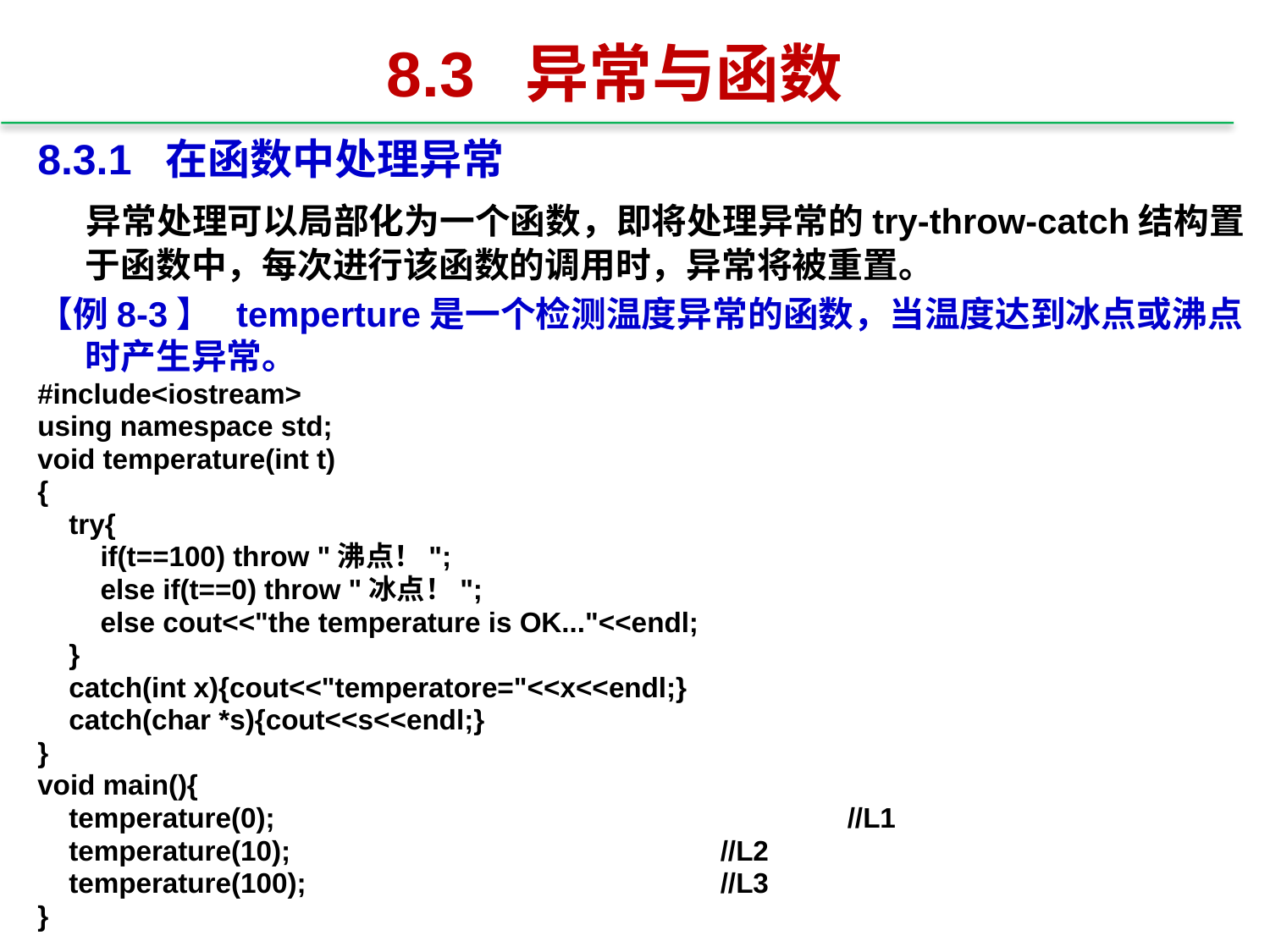

# 8.3  异常与函数
8.3.1  在函数中处理异常
    异常处理可以局部化为一个函数，即将处理异常的try-throw-catch结构置于函数中，每次进行该函数的调用时，异常将被重置。
【例8-3】  temperture是一个检测温度异常的函数，当温度达到冰点或沸点时产生异常。
#include<iostream>
using namespace std;
void temperature(int t)
{
    try{
        if(t==100) throw "沸点！";
        else if(t==0) throw "冰点！";
        else cout<<"the temperature is OK..."<<endl;
    }
    catch(int x){cout<<"temperatore="<<x<<endl;}
    catch(char *s){cout<<s<<endl;}
}
void main(){
    temperature(0);					//L1
    temperature(10);				//L2
    temperature(100);				//L3
}